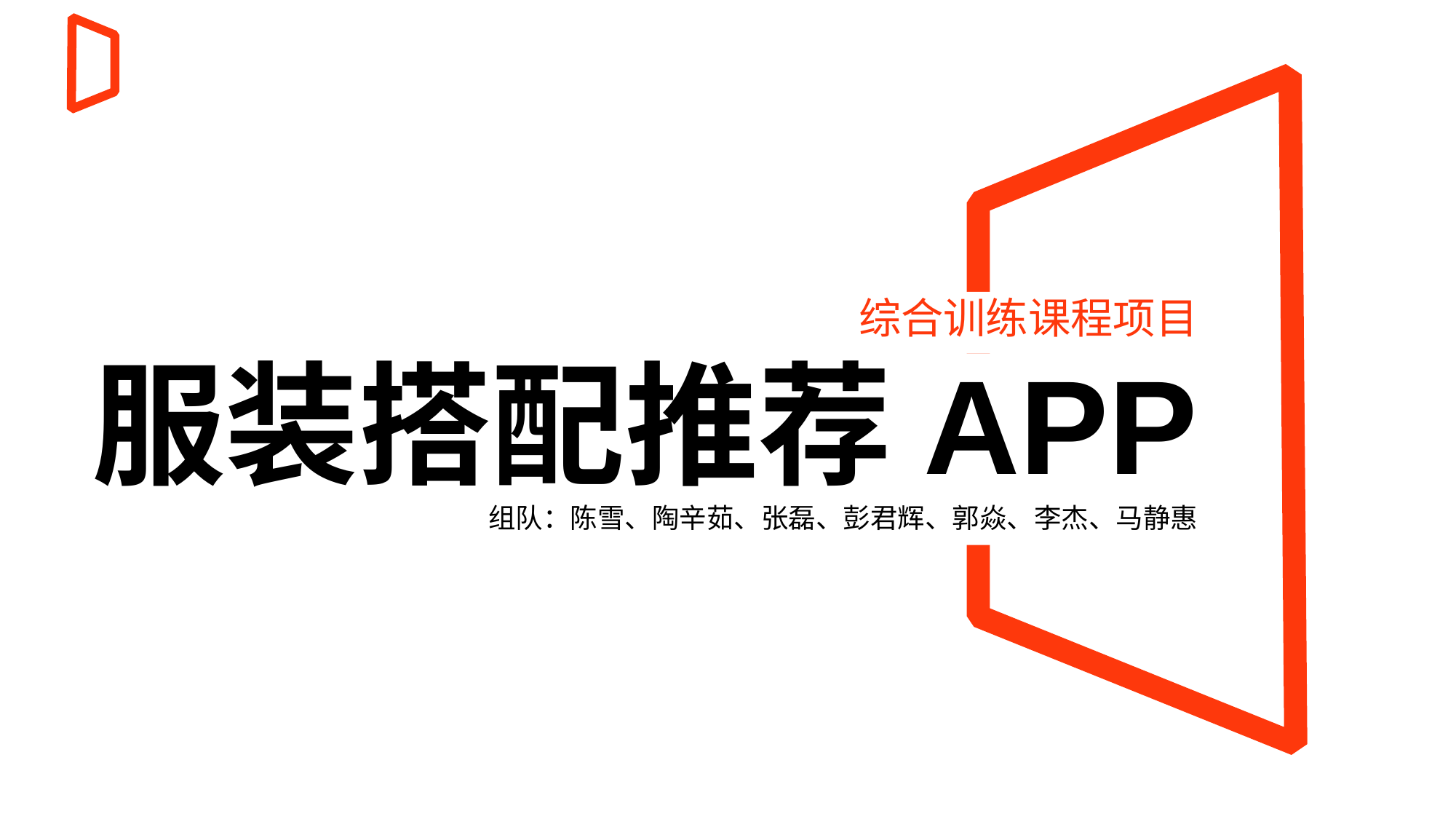

综合训练课程项目
服装搭配推荐APP
组队：陈雪、陶辛茹、张磊、彭君辉、郭焱、李杰、马静惠